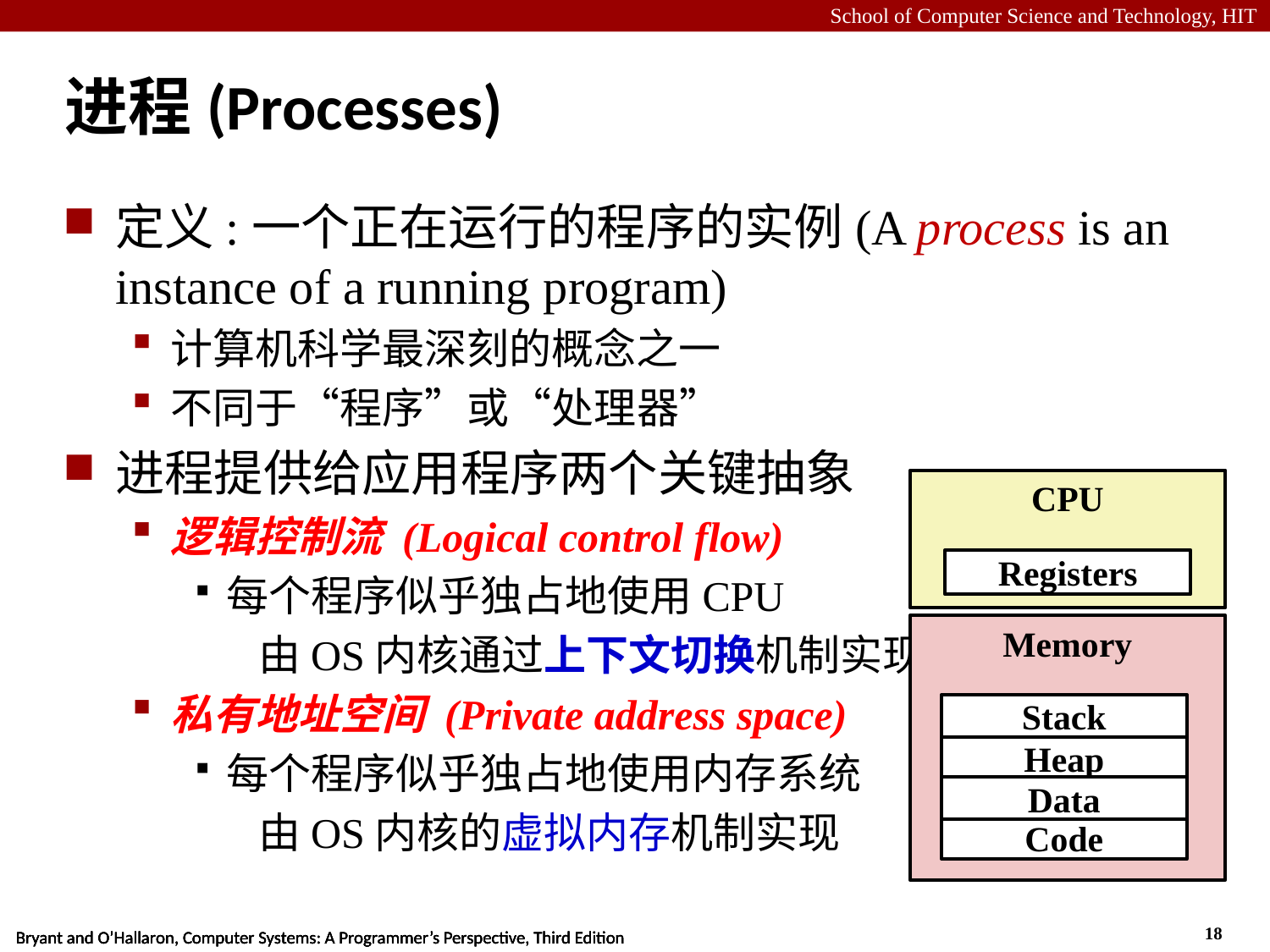

# 进程(Processes)
定义:一个正在运行的程序的实例(A process is an instance of a running program)
计算机科学最深刻的概念之一
不同于“程序”或“处理器”
进程提供给应用程序两个关键抽象
逻辑控制流 (Logical control flow)
每个程序似乎独占地使用CPU
由OS内核通过上下文切换机制实现
私有地址空间 (Private address space)
每个程序似乎独占地使用内存系统
由OS内核的虚拟内存机制实现
CPU
Registers
Memory
Stack
Heap
Data
Code